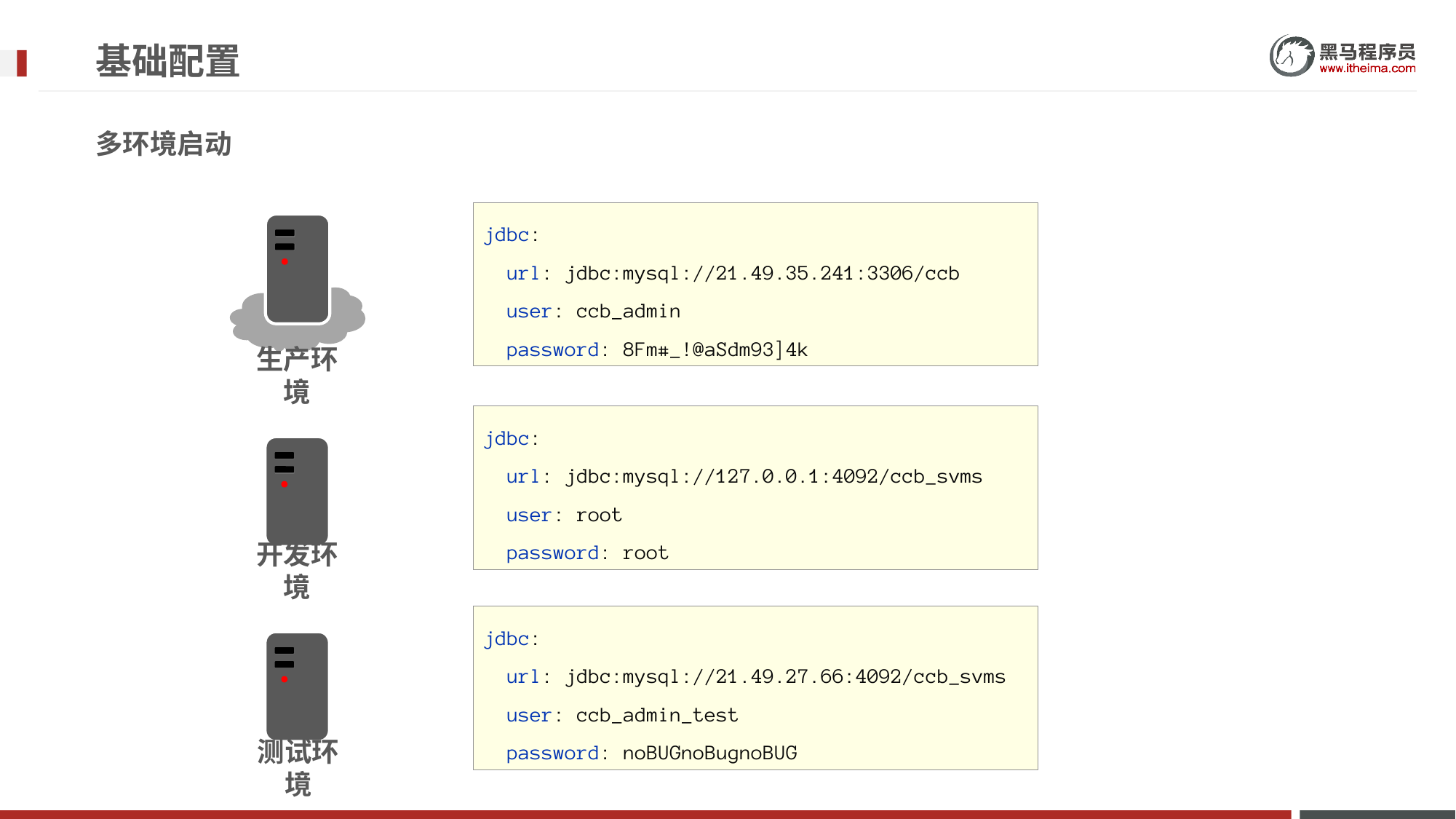

# 基础配置
多环境启动
jdbc:
  url: jdbc:mysql://21.49.35.241:3306/ccb
  user: ccb_admin
  password: 8Fm#_!@aSdm93]4k

生产环境
jdbc:
  url: jdbc:mysql://127.0.0.1:4092/ccb_svms
  user: root
  password: root

开发环境
jdbc:
  url: jdbc:mysql://21.49.27.66:4092/ccb_svms
  user: ccb_admin_test
  password: noBUGnoBugnoBUG

测试环境